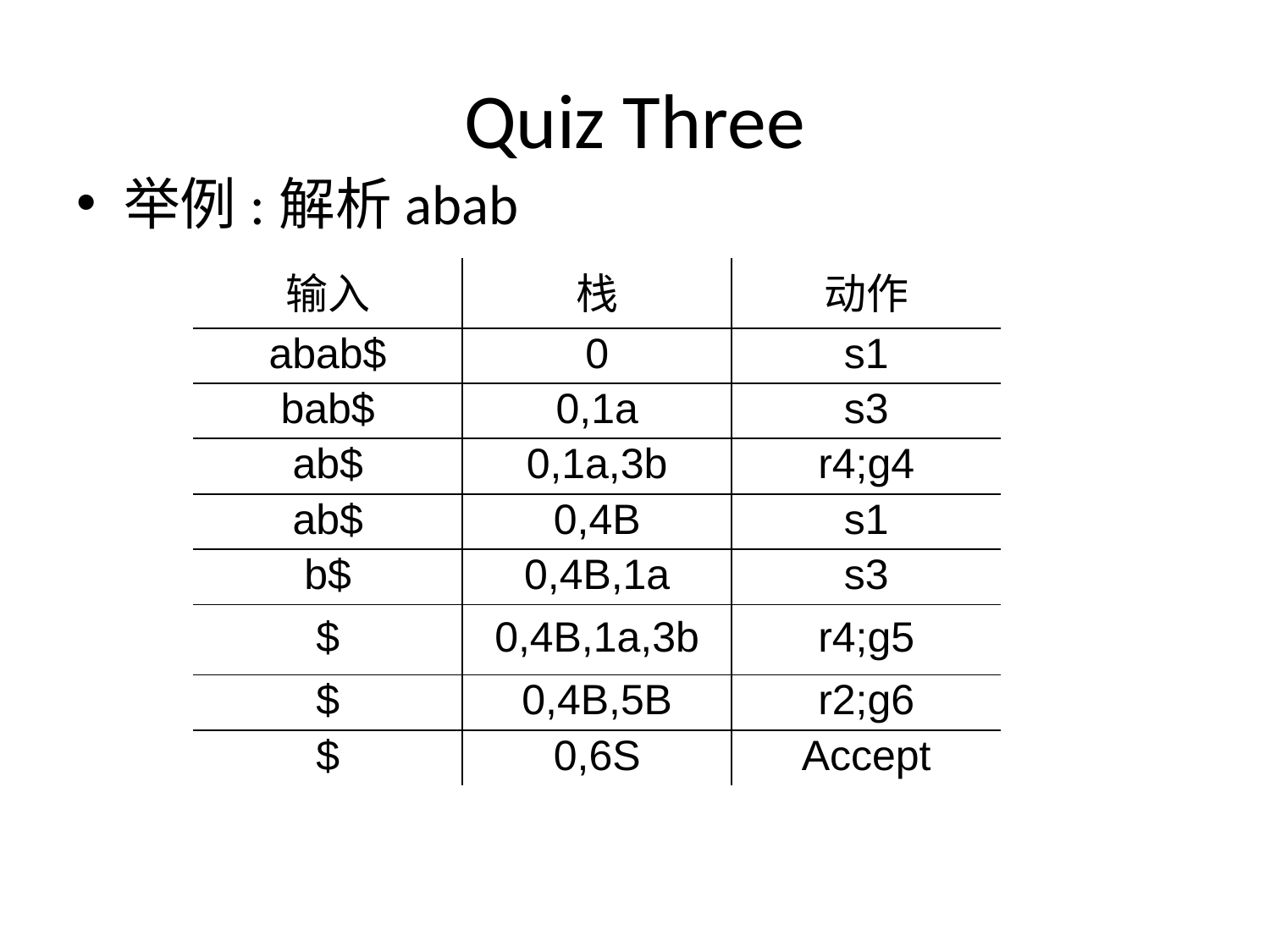

# Quiz Three
举例:解析abab
| 输入 | 栈 | 动作 |
| --- | --- | --- |
| abab$ | 0 | s1 |
| bab$ | 0,1a | s3 |
| ab$ | 0,1a,3b | r4;g4 |
| ab$ | 0,4B | s1 |
| b$ | 0,4B,1a | s3 |
| $ | 0,4B,1a,3b | r4;g5 |
| $ | 0,4B,5B | r2;g6 |
| $ | 0,6S | Accept |